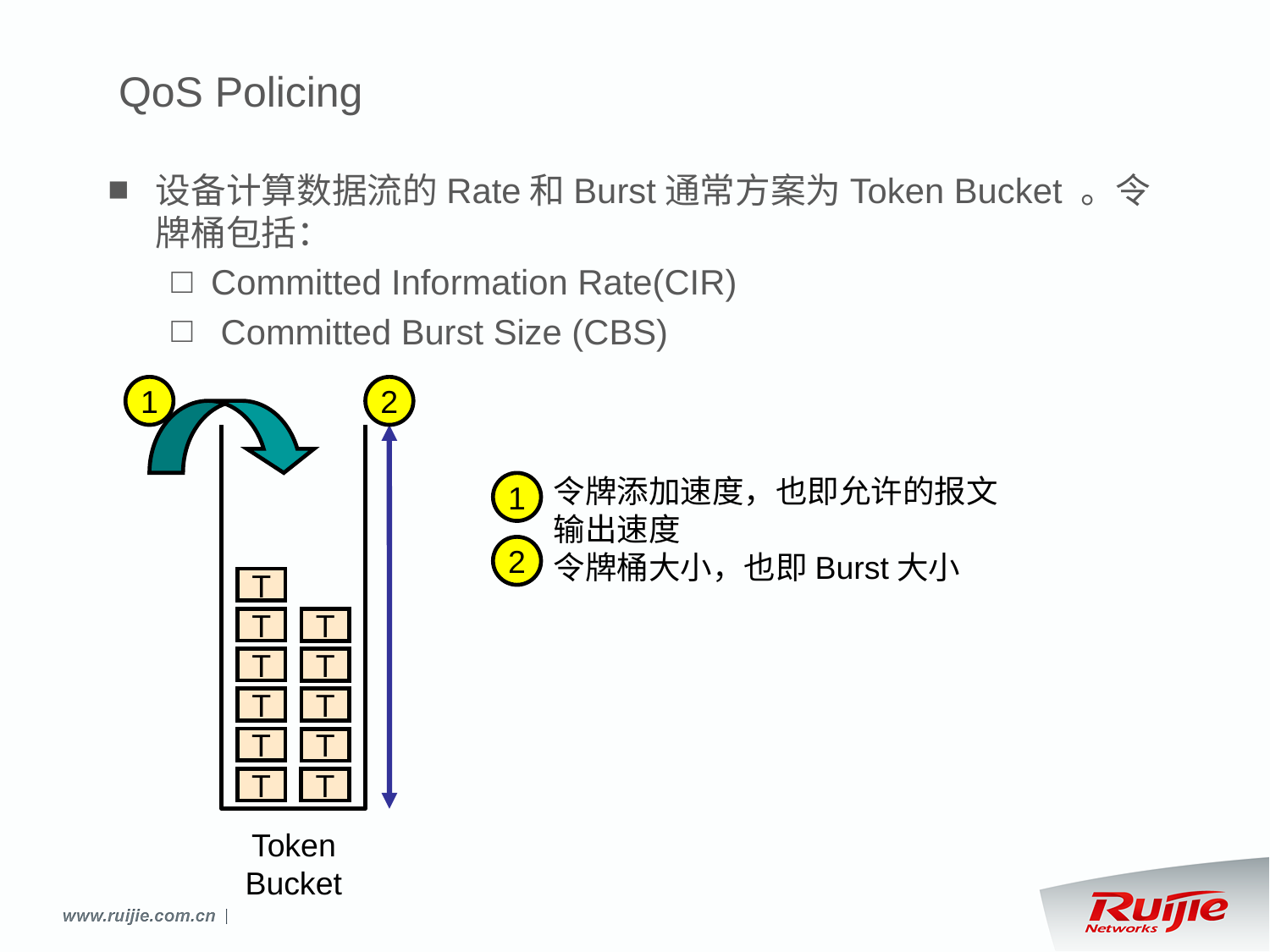

# QoS Policing
设备计算数据流的Rate和Burst通常方案为Token Bucket 。令牌桶包括：
Committed Information Rate(CIR)
 Committed Burst Size (CBS)

1
2

令牌添加速度，也即允许的报文输出速度
令牌桶大小，也即Burst大小

1
2
T
T
T
T
T
T
T
T
T
T
T
Token
Bucket